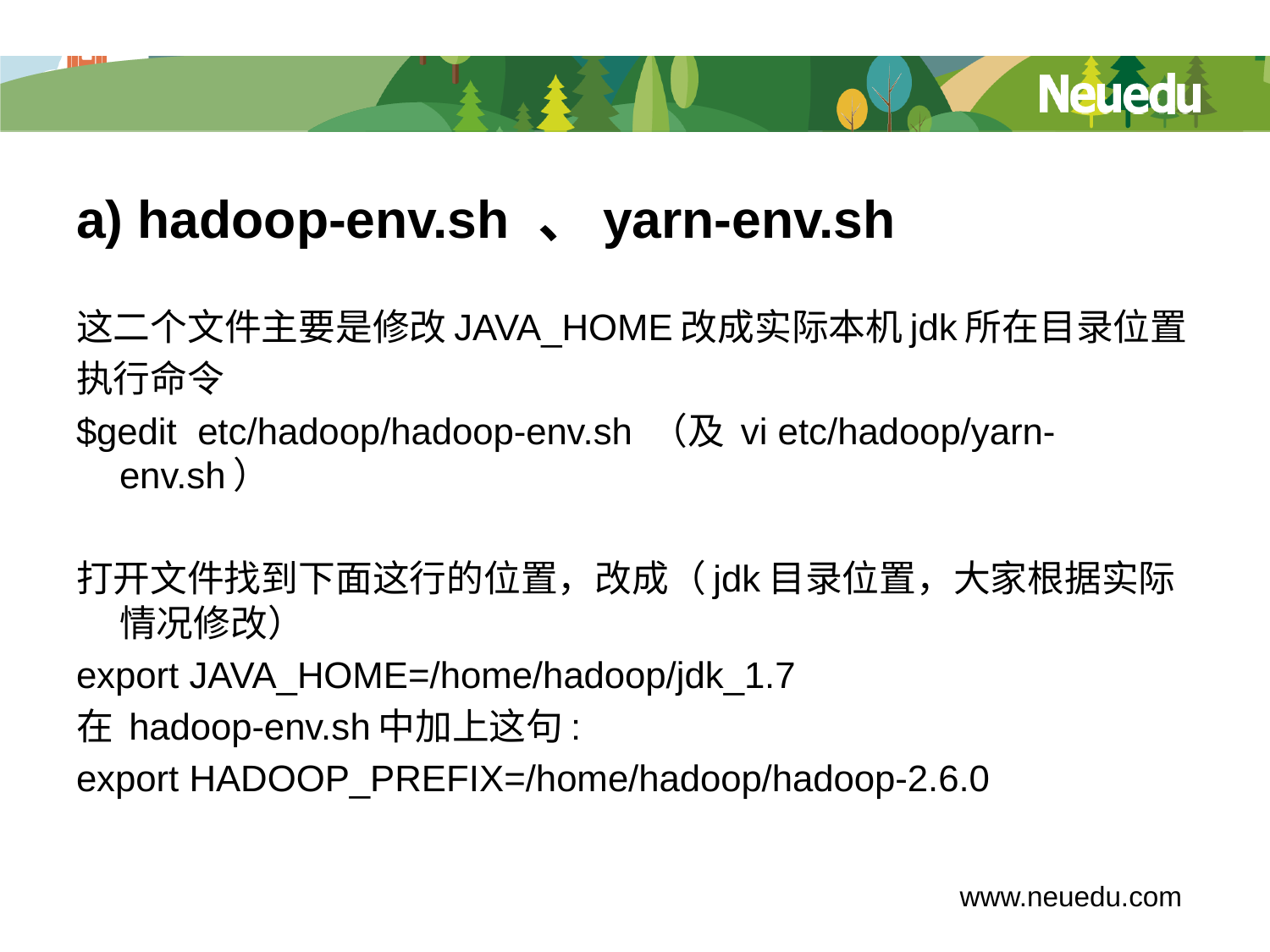

# a) hadoop-env.sh 、yarn-env.sh
这二个文件主要是修改JAVA_HOME改成实际本机jdk所在目录位置
执行命令
$gedit  etc/hadoop/hadoop-env.sh （及 vi etc/hadoop/yarn-env.sh）

打开文件找到下面这行的位置，改成（jdk目录位置，大家根据实际情况修改）
export JAVA_HOME=/home/hadoop/jdk_1.7
在 hadoop-env.sh中加上这句:
export HADOOP_PREFIX=/home/hadoop/hadoop-2.6.0